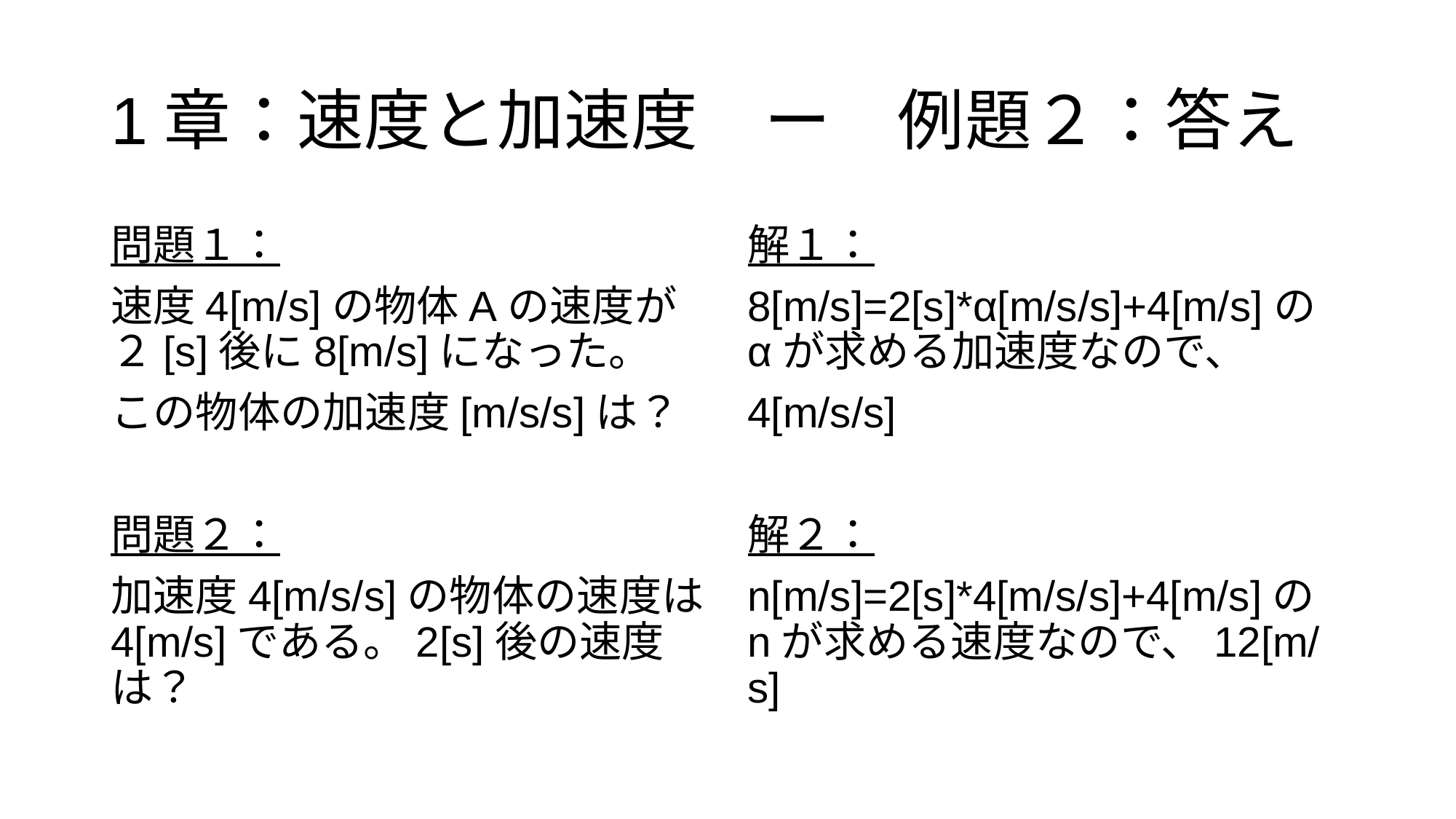

# 1章：速度と加速度　ー　例題２：答え
問題１：
速度4[m/s]の物体Aの速度が２[s]後に8[m/s]になった。
この物体の加速度[m/s/s]は？

問題２：
加速度4[m/s/s]の物体の速度は4[m/s]である。2[s]後の速度は？
解１：
8[m/s]=2[s]*α[m/s/s]+4[m/s]のαが求める加速度なので、
4[m/s/s]

解２：
n[m/s]=2[s]*4[m/s/s]+4[m/s]のnが求める速度なので、12[m/s]